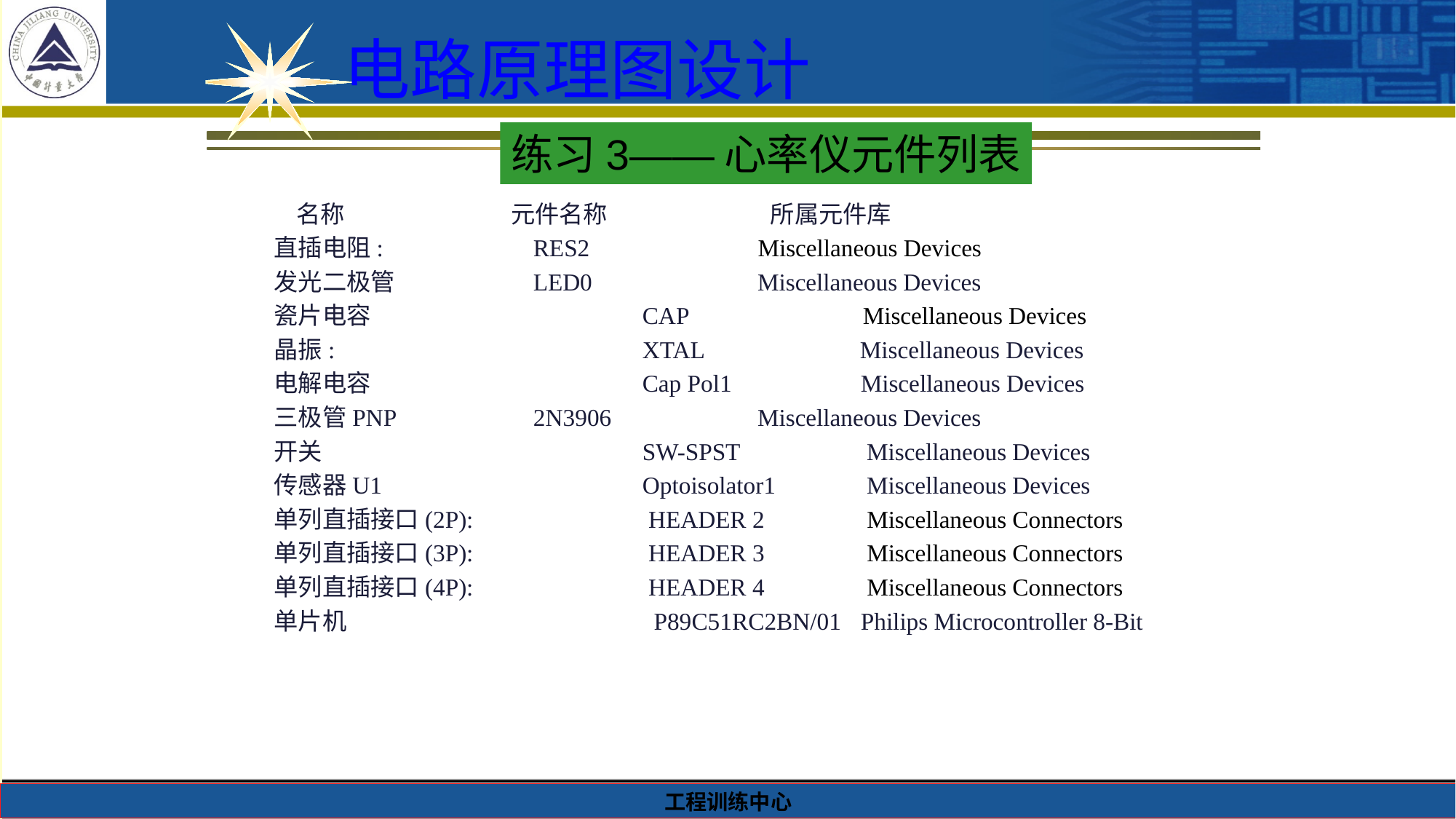

电路原理图设计
练习3——心率仪元件列表
   名称              	                元件名称                              所属元件库
直插电阻: 		RES2                            Miscellaneous Devices
发光二极管		LED0		 Miscellaneous Devices
瓷片电容			CAP                             Miscellaneous Devices
晶振:       	 		XTAL                          Miscellaneous Devices
电解电容			Cap Pol1		Miscellaneous Devices
三极管PNP		2N3906		 Miscellaneous Devices
开关			SW-SPST		 Miscellaneous Devices
传感器U1			Optoisolator1	 Miscellaneous Devices
单列直插接口(2P):		 HEADER 2                 Miscellaneous Connectors
单列直插接口(3P):		 HEADER 3                 Miscellaneous Connectors
单列直插接口(4P):		 HEADER 4                 Miscellaneous Connectors
单片机			 P89C51RC2BN/01	Philips Microcontroller 8-Bit